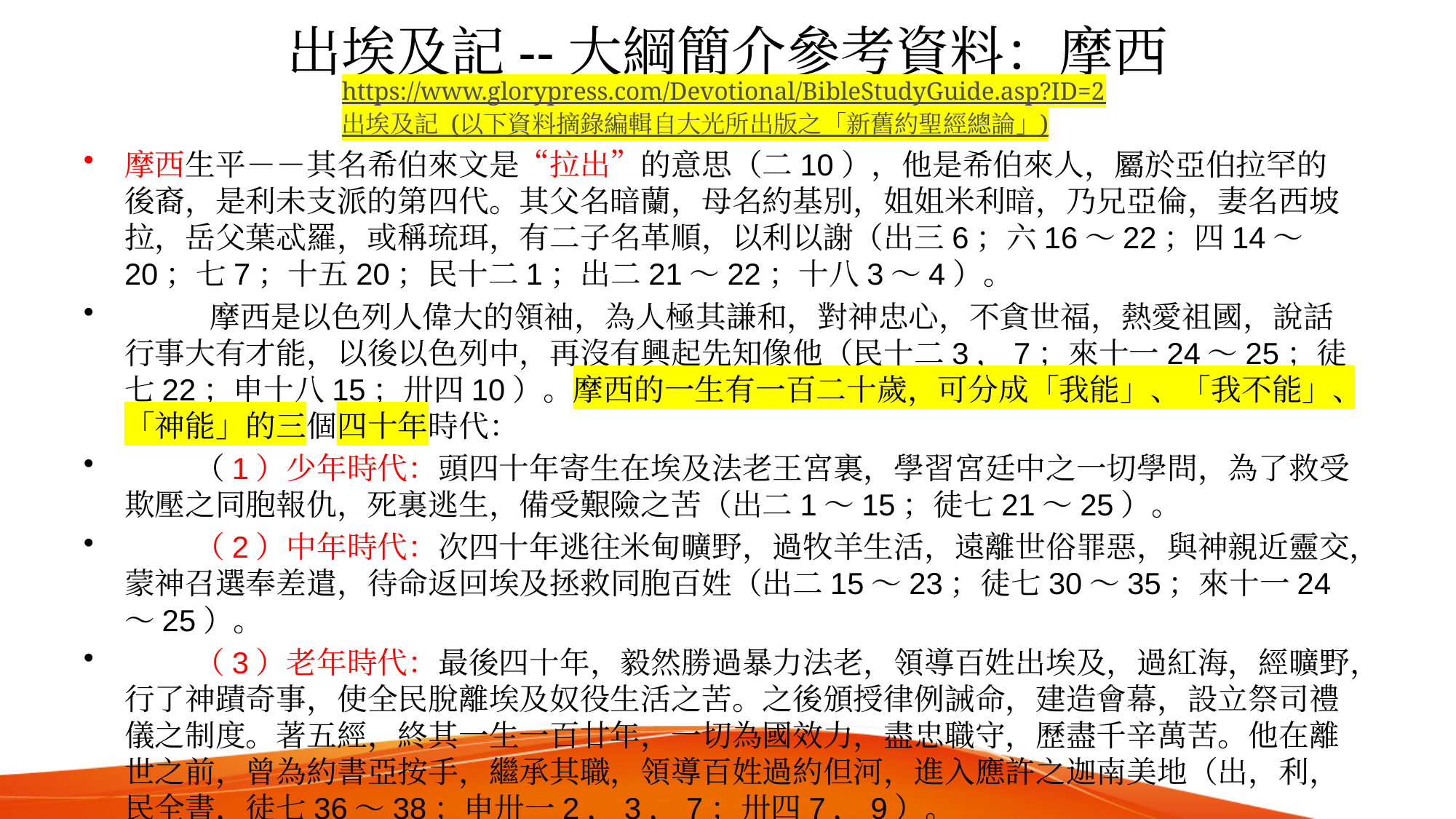

# 出埃及記--大綱簡介參考資料：摩西
https://www.glorypress.com/Devotional/BibleStudyGuide.asp?ID=2
出埃及記  (以下資料摘錄編輯自大光所出版之「新舊約聖經總論」)
摩西生平－－其名希伯來文是“拉出”的意思（二10），他是希伯來人，屬於亞伯拉罕的後裔，是利未支派的第四代。其父名暗蘭，母名約基別，姐姐米利暗，乃兄亞倫，妻名西坡拉，岳父葉忒羅，或稱琉珥，有二子名革順，以利以謝（出三6；六16～22；四14～20；七7；十五20；民十二1；出二21～22；十八3～4）。
          摩西是以色列人偉大的領袖，為人極其謙和，對神忠心，不貪世福，熱愛祖國，說話行事大有才能，以後以色列中，再沒有興起先知像他（民十二3，7；來十一24～25；徒七22；申十八15；卅四10）。摩西的一生有一百二十歲，可分成「我能」、「我不能」、「神能」的三個四十年時代：
        （1）少年時代：頭四十年寄生在埃及法老王宮裏，學習宮廷中之一切學問，為了救受欺壓之同胞報仇，死裏逃生，備受艱險之苦（出二1～15；徒七21～25）。
        （2）中年時代：次四十年逃往米甸曠野，過牧羊生活，遠離世俗罪惡，與神親近靈交，蒙神召選奉差遣，待命返回埃及拯救同胞百姓（出二15～23；徒七30～35；來十一24～25）。
        （3）老年時代：最後四十年，毅然勝過暴力法老，領導百姓出埃及，過紅海，經曠野，行了神蹟奇事，使全民脫離埃及奴役生活之苦。之後頒授律例誡命，建造會幕，設立祭司禮儀之制度。著五經，終其一生一百廿年，一切為國效力，盡忠職守，歷盡千辛萬苦。他在離世之前，曾為約書亞按手，繼承其職，領導百姓過約但河，進入應許之迦南美地（出，利，民全書，徒七36～38；申卅一2，3，7；卅四7，9）。